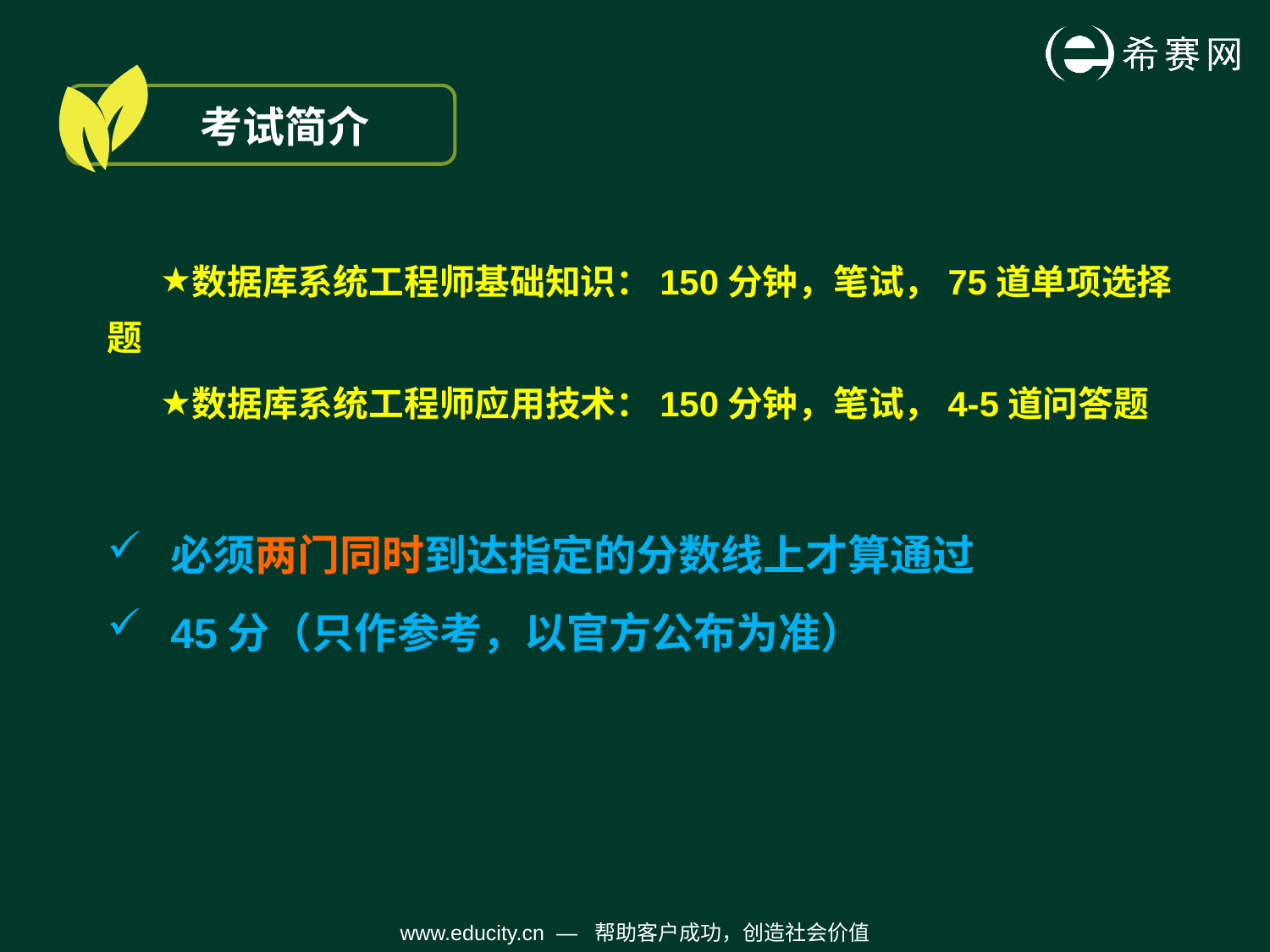

考试简介
数据库系统工程师基础知识：150分钟，笔试，75道单项选择题
数据库系统工程师应用技术：150分钟，笔试，4-5道问答题

必须两门同时到达指定的分数线上才算通过
45分（只作参考，以官方公布为准）